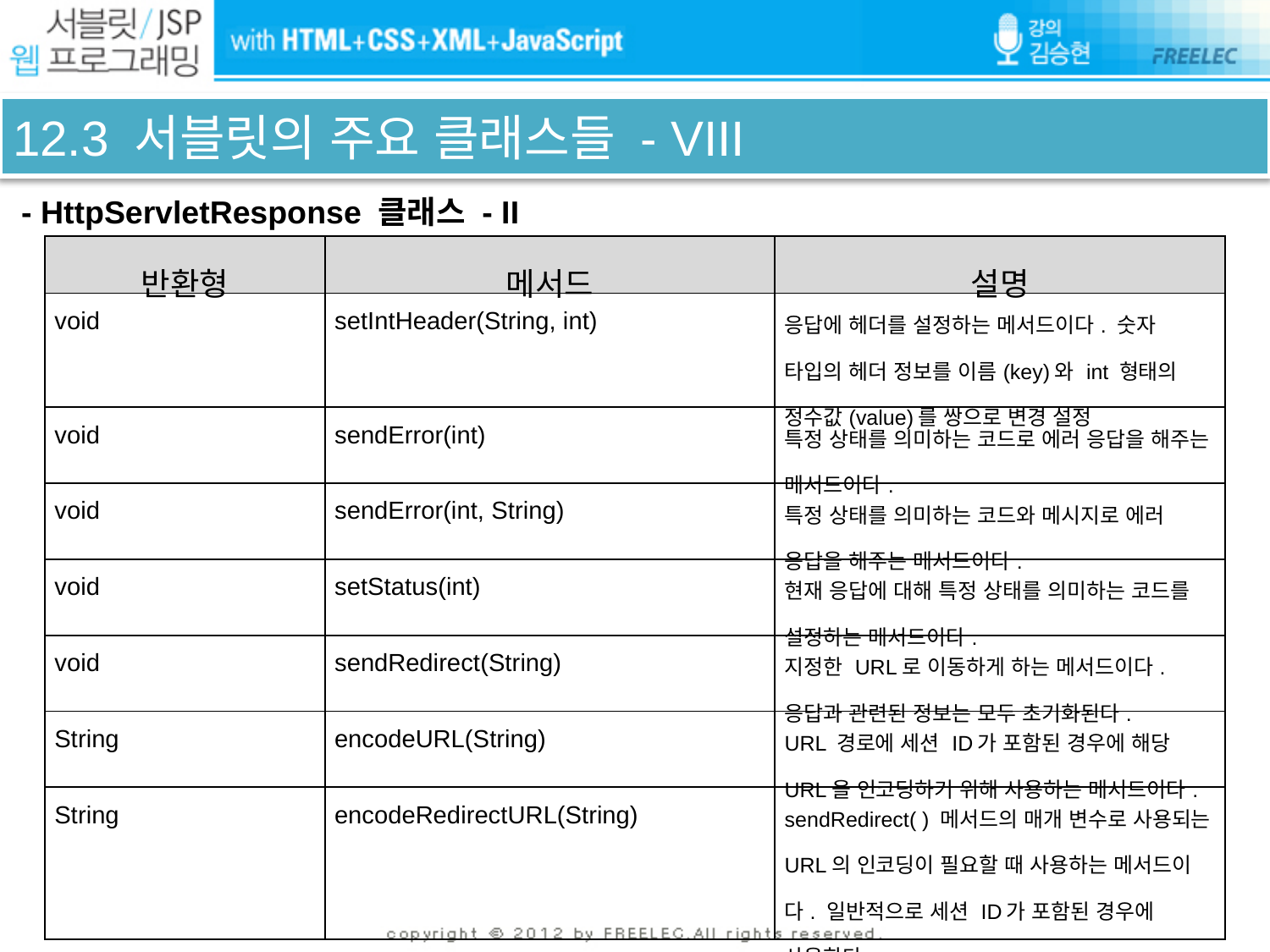

# 12.3 서블릿의 주요 클래스들 - VIII
 - HttpServletResponse 클래스 - II
| 반환형 | 메서드 | 설명 |
| --- | --- | --- |
| void | setIntHeader(String, int) | 응답에 헤더를 설정하는 메서드이다. 숫자 타입의 헤더 정보를 이름(key)와 int 형태의 정수값(value)를 쌍으로 변경 설정 |
| void | sendError(int) | 특정 상태를 의미하는 코드로 에러 응답을 해주는 메서드이다. |
| void | sendError(int, String) | 특정 상태를 의미하는 코드와 메시지로 에러 응답을 해주는 메서드이다. |
| void | setStatus(int) | 현재 응답에 대해 특정 상태를 의미하는 코드를 설정하는 메서드이다. |
| void | sendRedirect(String) | 지정한 URL로 이동하게 하는 메서드이다. 응답과 관련된 정보는 모두 초기화된다. |
| String | encodeURL(String) | URL 경로에 세션 ID가 포함된 경우에 해당 URL을 인코딩하기 위해 사용하는 메서드이다. |
| String | encodeRedirectURL(String) | sendRedirect( ) 메서드의 매개 변수로 사용되는 URL의 인코딩이 필요할 때 사용하는 메서드이다. 일반적으로 세션 ID가 포함된 경우에 사용한다. |